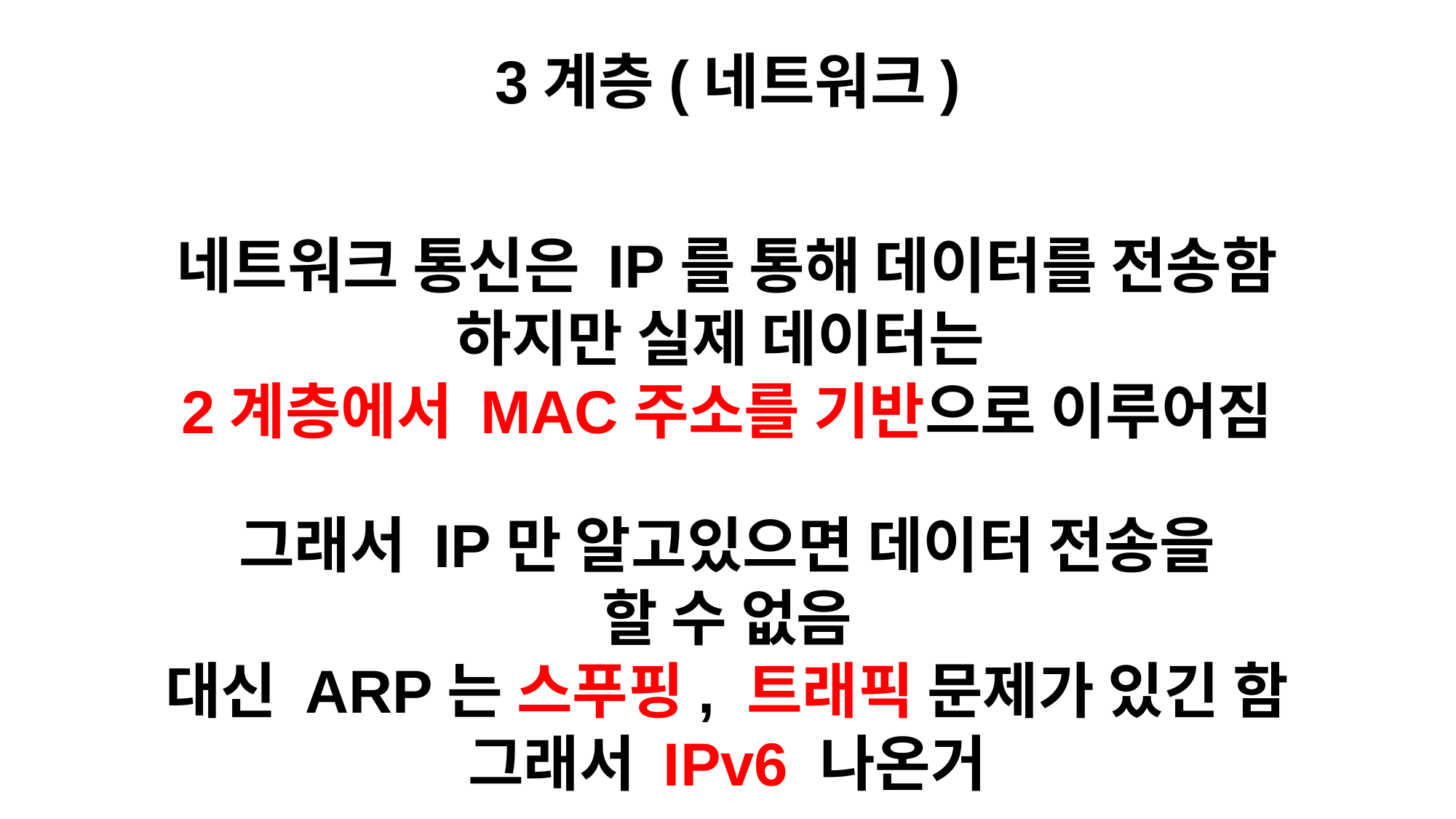

3계층(네트워크)
네트워크 통신은 IP를 통해 데이터를 전송함
하지만 실제 데이터는
2계층에서 MAC주소를 기반으로 이루어짐
그래서 IP만 알고있으면 데이터 전송을
할 수 없음
대신 ARP는 스푸핑, 트래픽 문제가 있긴 함
그래서 IPv6 나온거